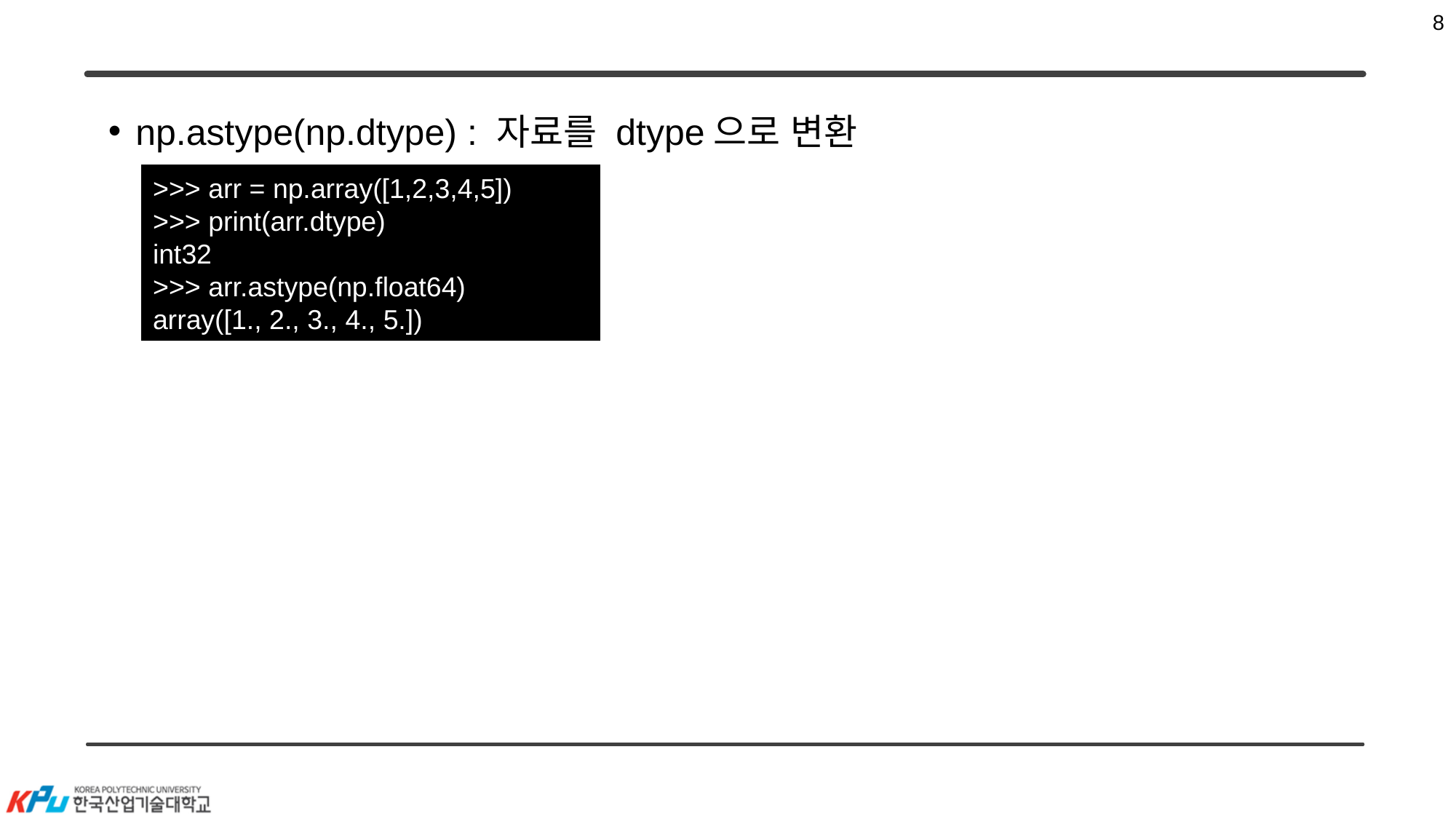

8
#
np.astype(np.dtype) : 자료를 dtype으로 변환
>>> arr = np.array([1,2,3,4,5])
>>> print(arr.dtype)
int32
>>> arr.astype(np.float64)
array([1., 2., 3., 4., 5.])